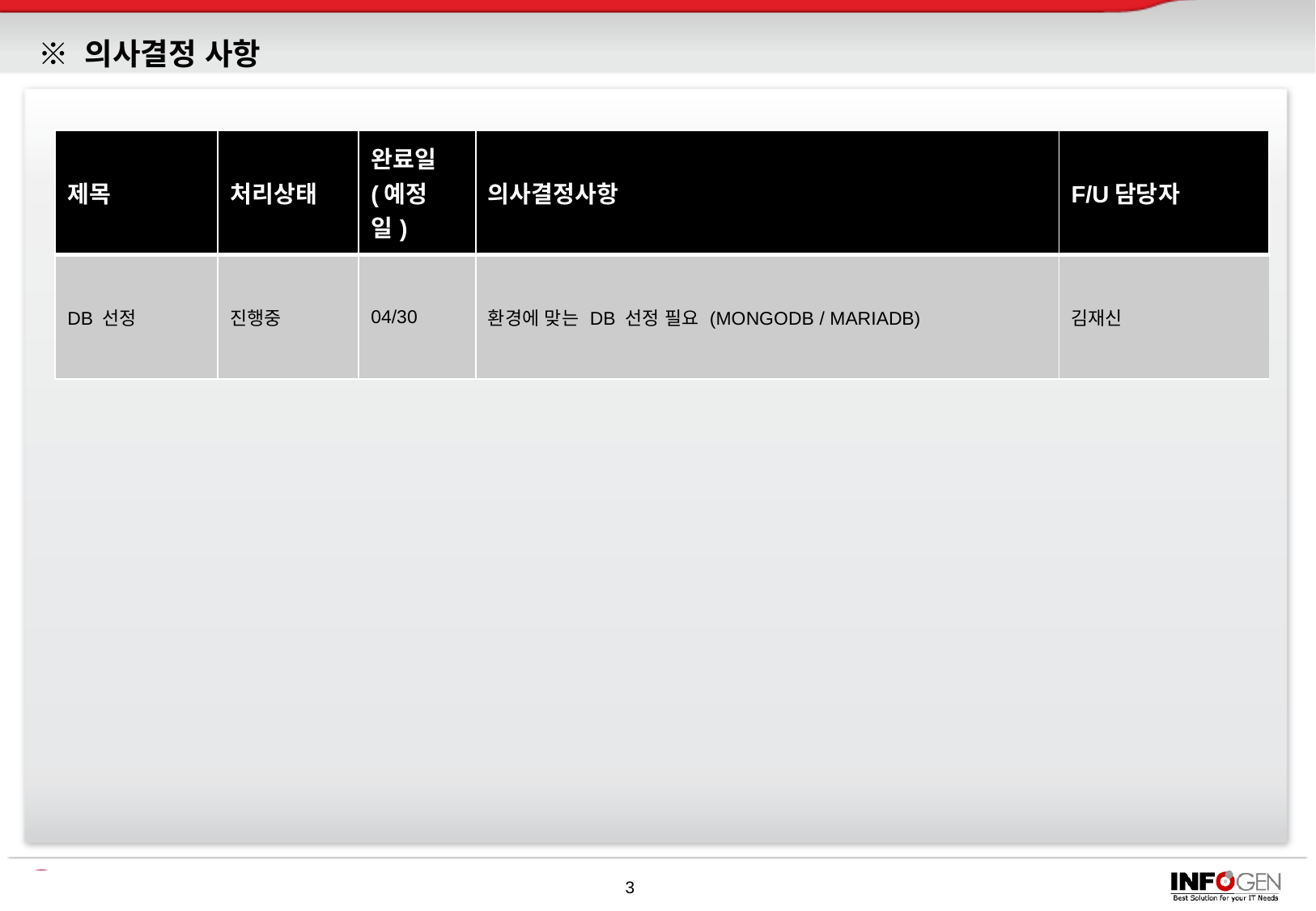

# ※ 의사결정 사항
| 제목 | 처리상태 | 완료일(예정일) | 의사결정사항 | F/U담당자 |
| --- | --- | --- | --- | --- |
| DB 선정 | 진행중 | 04/30 | 환경에 맞는 DB 선정 필요 (MONGODB / MARIADB) | 김재신 |